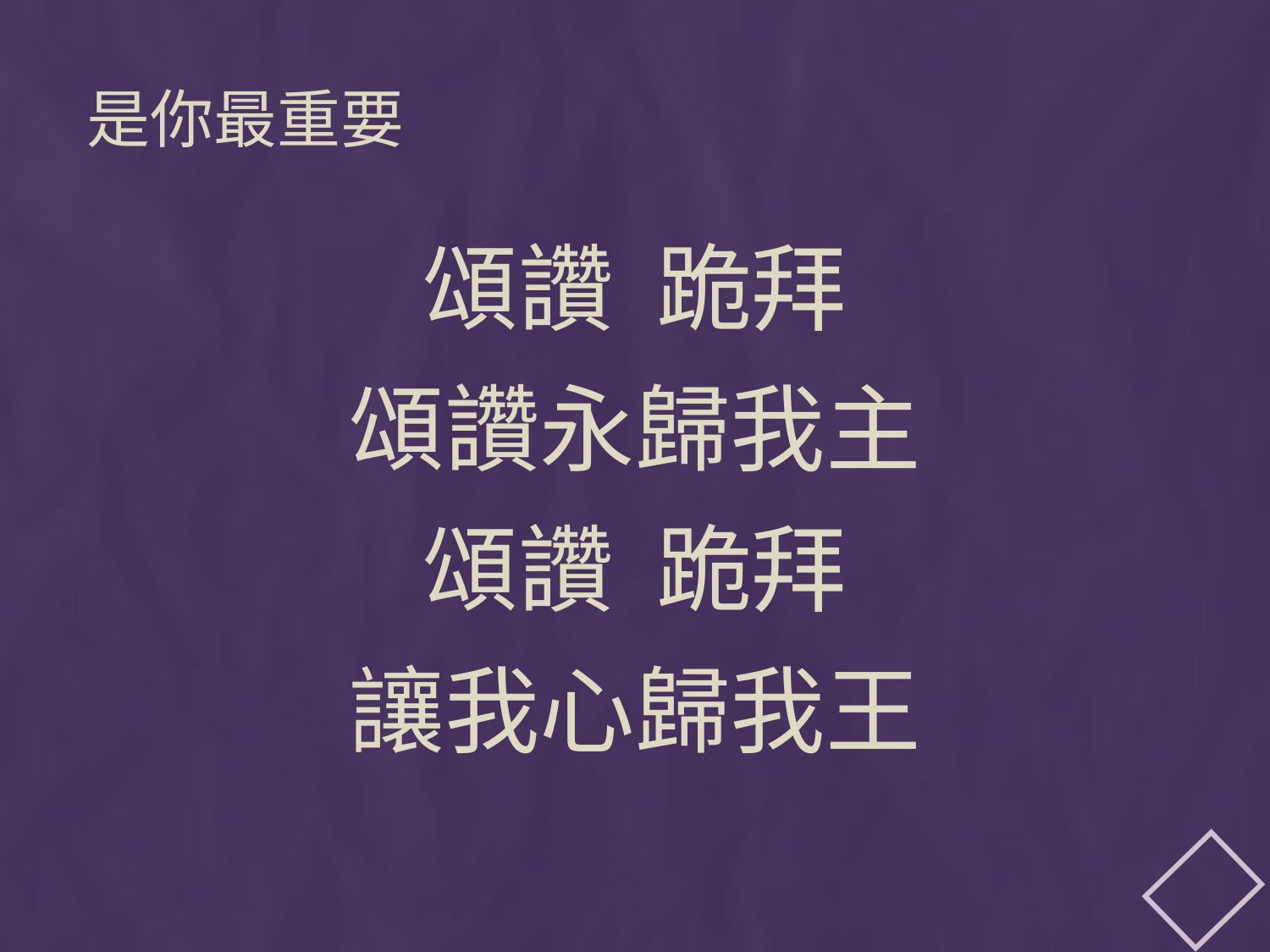

# 是你最重要
頌讚  跪拜
頌讚永歸我主
頌讚  跪拜
讓我心歸我王